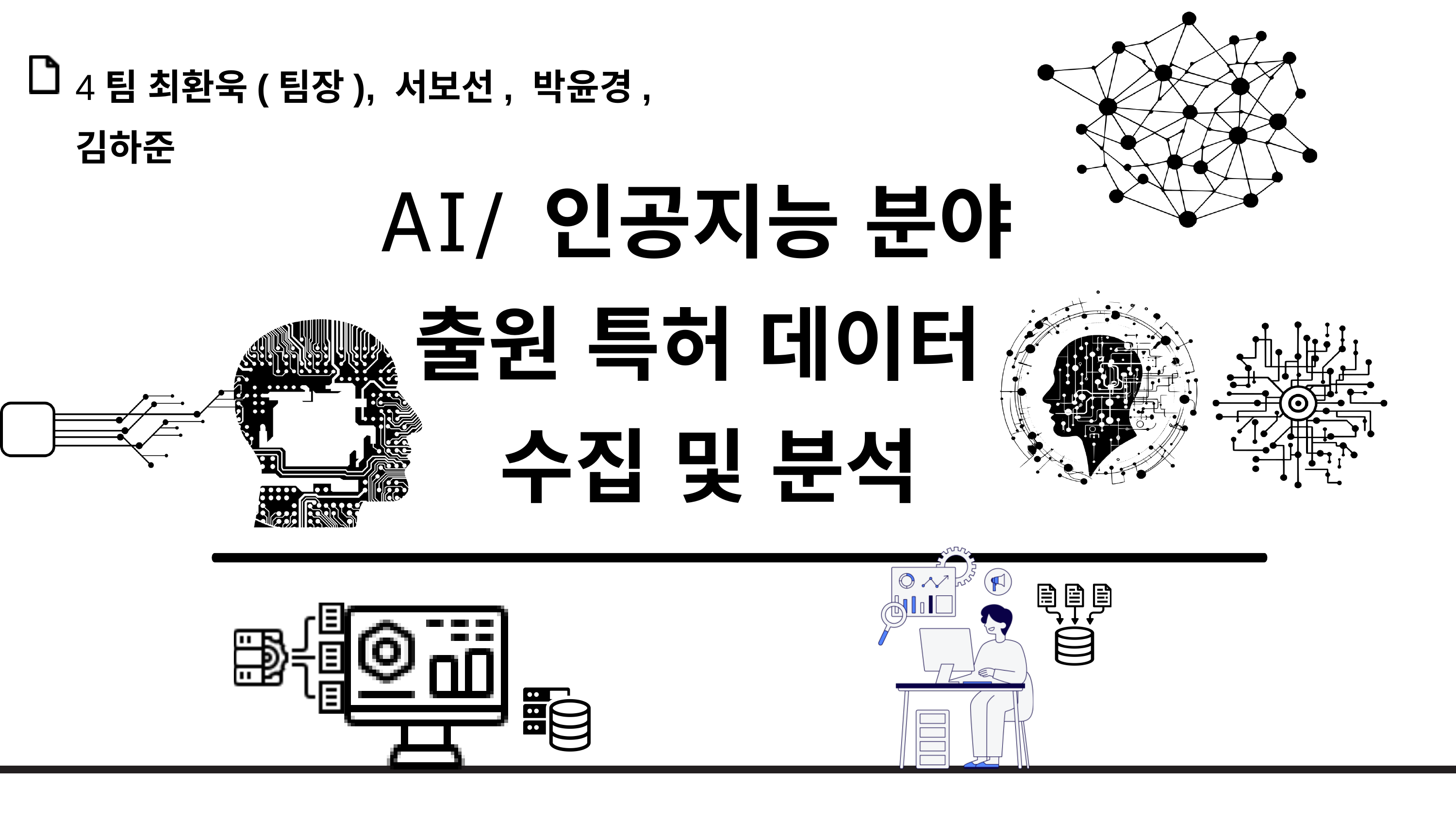

4팀 최환욱(팀장), 서보선, 박윤경, 김하준

AI/인공지능 분야
출원 특허 데이터
수집 및 분석